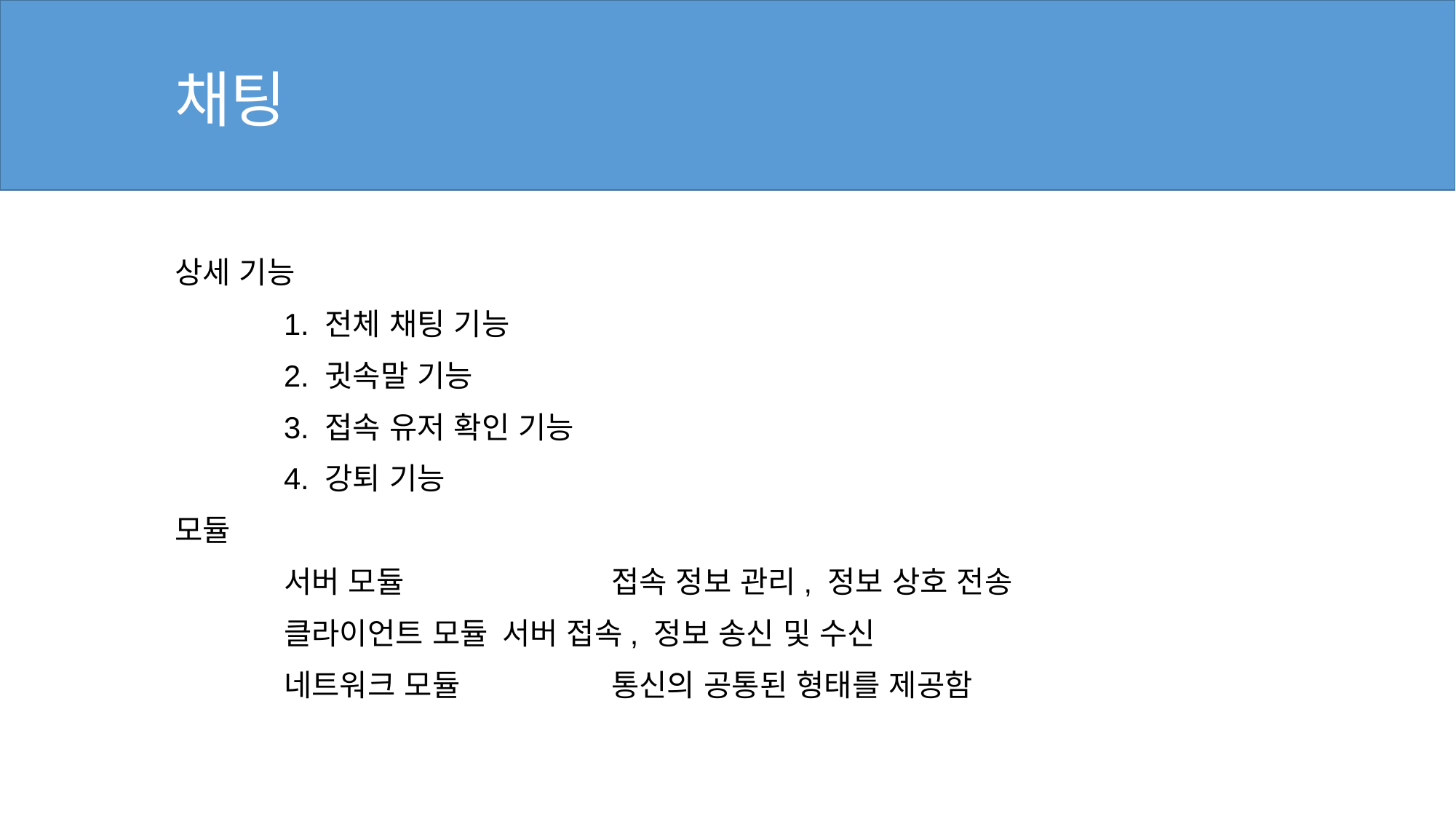

# 채팅
상세 기능
	1. 전체 채팅 기능
	2. 귓속말 기능
	3. 접속 유저 확인 기능
	4. 강퇴 기능
모듈
	서버 모듈		접속 정보 관리, 정보 상호 전송
	클라이언트 모듈	서버 접속, 정보 송신 및 수신
	네트워크 모듈		통신의 공통된 형태를 제공함